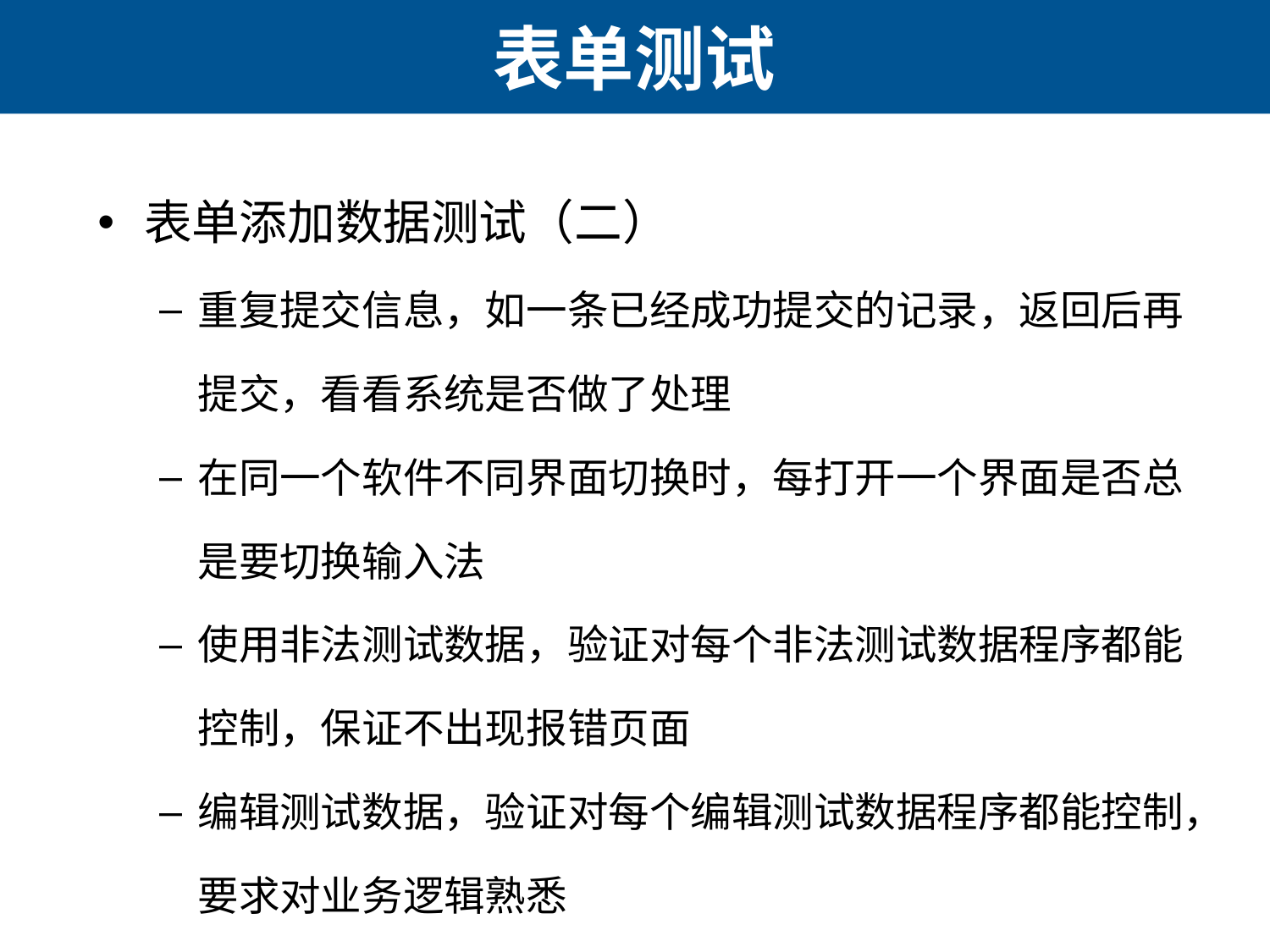

# 表单测试
表单添加数据测试（二）
重复提交信息，如一条已经成功提交的记录，返回后再提交，看看系统是否做了处理
在同一个软件不同界面切换时，每打开一个界面是否总是要切换输入法
使用非法测试数据，验证对每个非法测试数据程序都能控制，保证不出现报错页面
编辑测试数据，验证对每个编辑测试数据程序都能控制，要求对业务逻辑熟悉